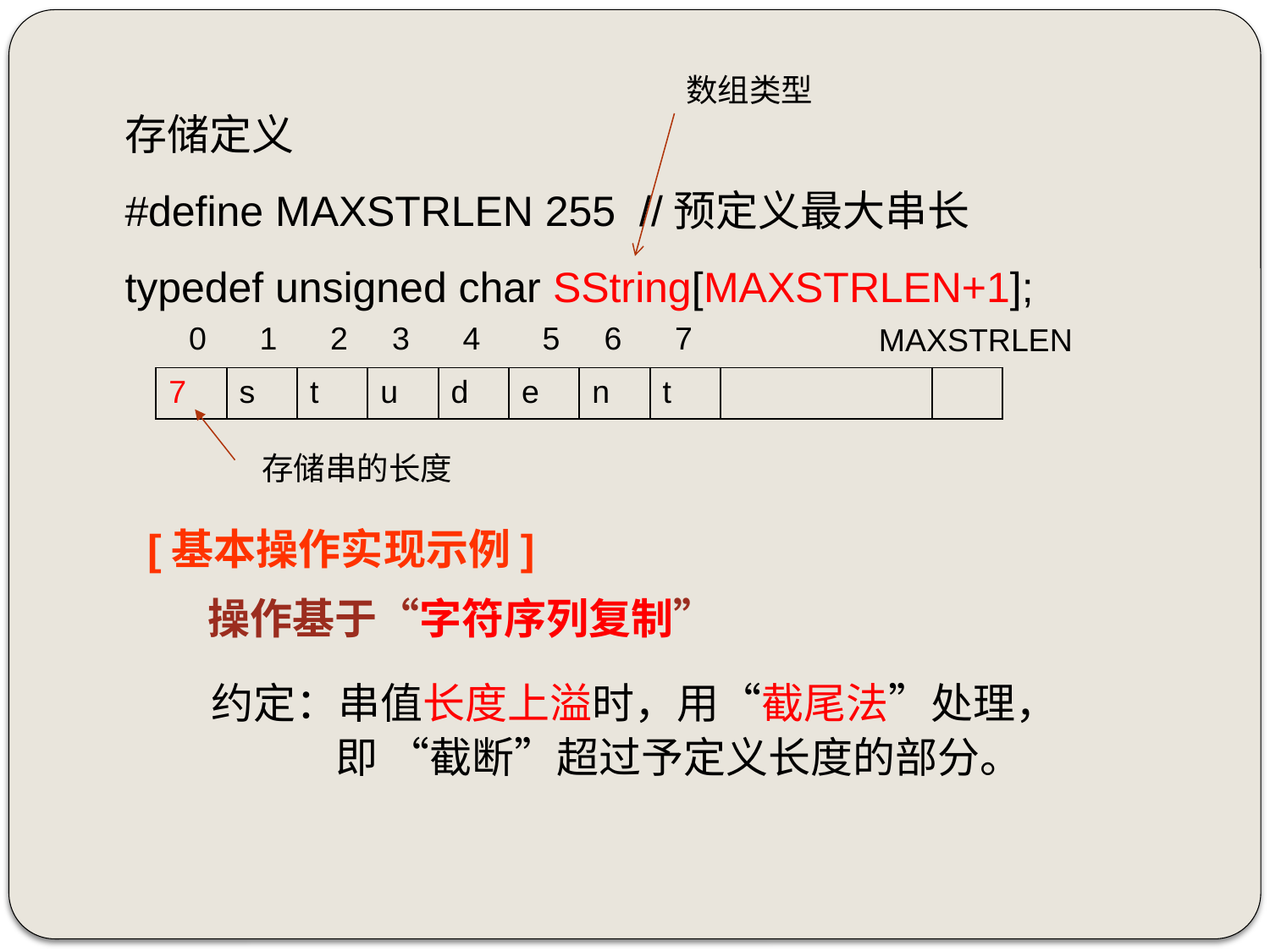

数组类型
存储定义
#define MAXSTRLEN 255  //预定义最大串长
typedef unsigned char SString[MAXSTRLEN+1];
  0      1      2     3      4       5     6      7
MAXSTRLEN
| 7 | s | t | u | d | e | n | t |  |  |
| --- | --- | --- | --- | --- | --- | --- | --- | --- | --- |
存储串的长度
[基本操作实现示例]
操作基于“字符序列复制”
约定：串值长度上溢时，用“截尾法”处理，
            即 “截断”超过予定义长度的部分。